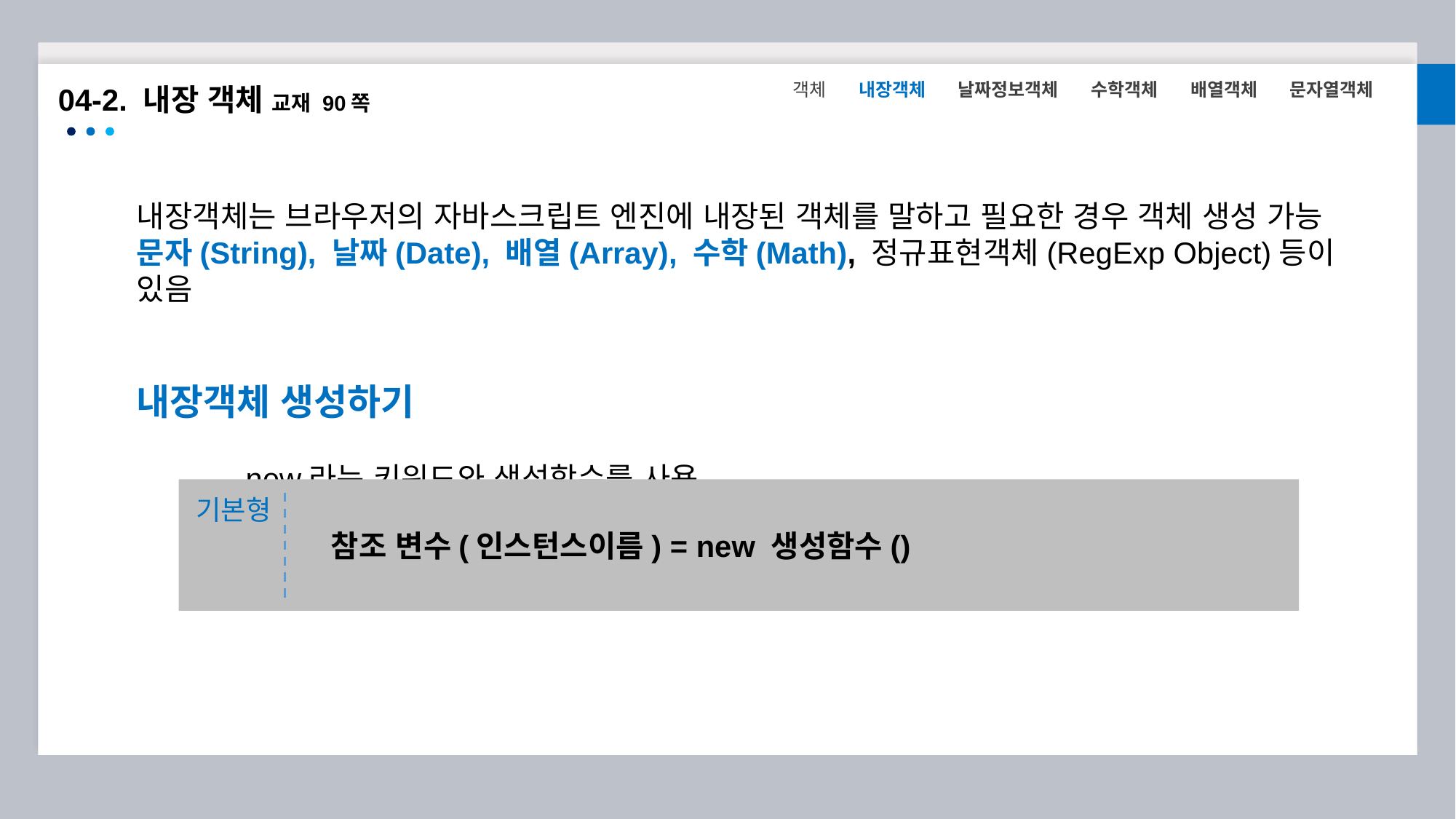

객체
내장객체
날짜정보객체
수학객체
배열객체
문자열객체
04-2. 내장 객체 교재 90쪽

내장객체는 브라우저의 자바스크립트 엔진에 내장된 객체를 말하고 필요한 경우 객체 생성 가능
문자(String), 날짜(Date), 배열(Array), 수학(Math), 정규표현객체(RegExp Object)등이 있음

내장객체 생성하기

	new라는 키워드와 생성함수를 사용

기본형
참조 변수(인스턴스이름) = new 생성함수()